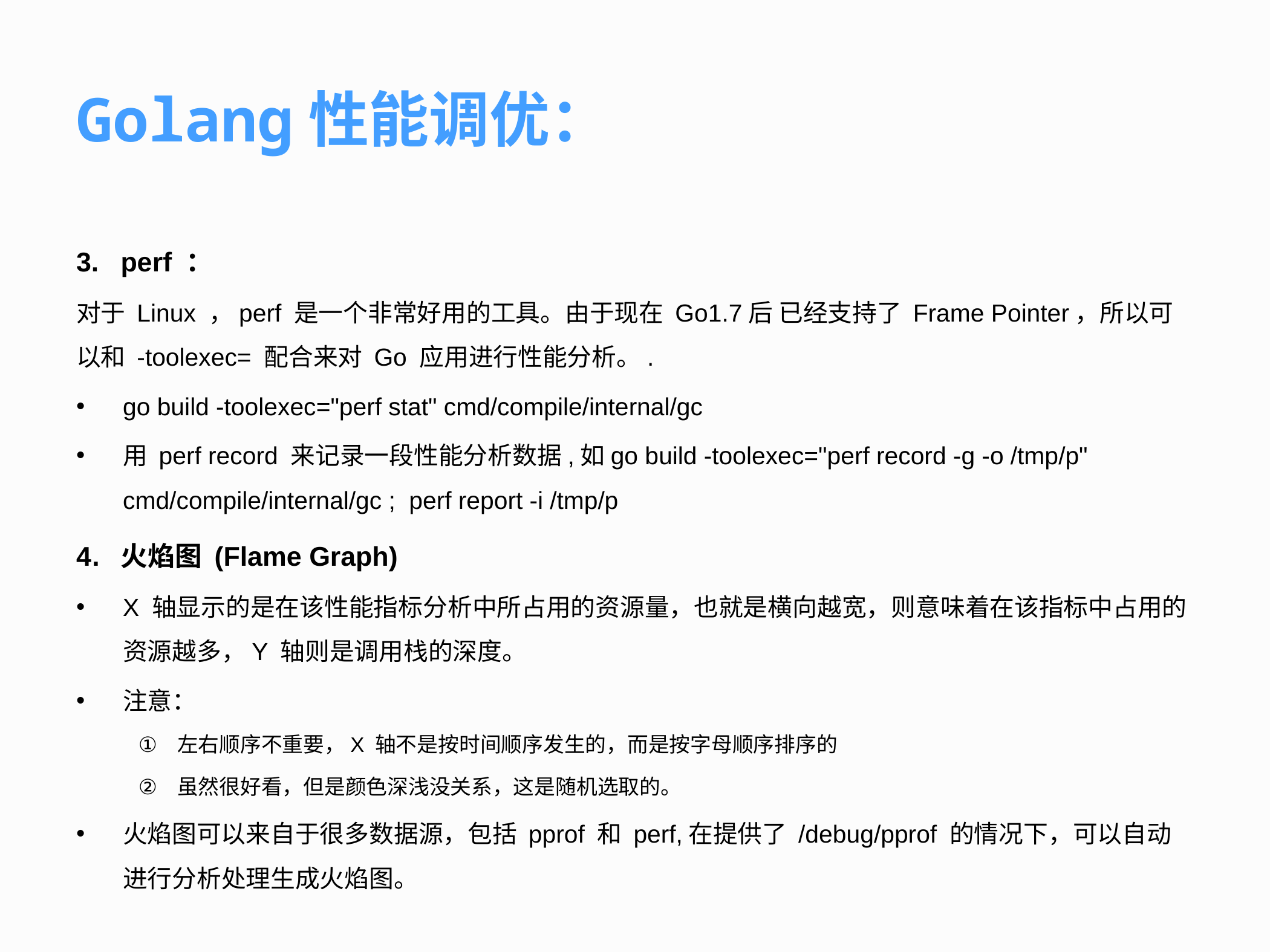

# Golang性能调优：
perf ：
对于 Linux ，perf 是一个非常好用的工具。由于现在 Go1.7后 已经支持了 Frame Pointer，所以可以和 -toolexec= 配合来对 Go 应用进行性能分析。.
go build -toolexec="perf stat" cmd/compile/internal/gc
用 perf record 来记录一段性能分析数据,如go build -toolexec="perf record -g -o /tmp/p" cmd/compile/internal/gc ;  perf report -i /tmp/p
火焰图 (Flame Graph)
X 轴显示的是在该性能指标分析中所占用的资源量，也就是横向越宽，则意味着在该指标中占用的资源越多，Y 轴则是调用栈的深度。
注意：
左右顺序不重要，X 轴不是按时间顺序发生的，而是按字母顺序排序的
虽然很好看，但是颜色深浅没关系，这是随机选取的。
火焰图可以来自于很多数据源，包括 pprof 和 perf,在提供了 /debug/pprof 的情况下，可以自动进行分析处理生成火焰图。